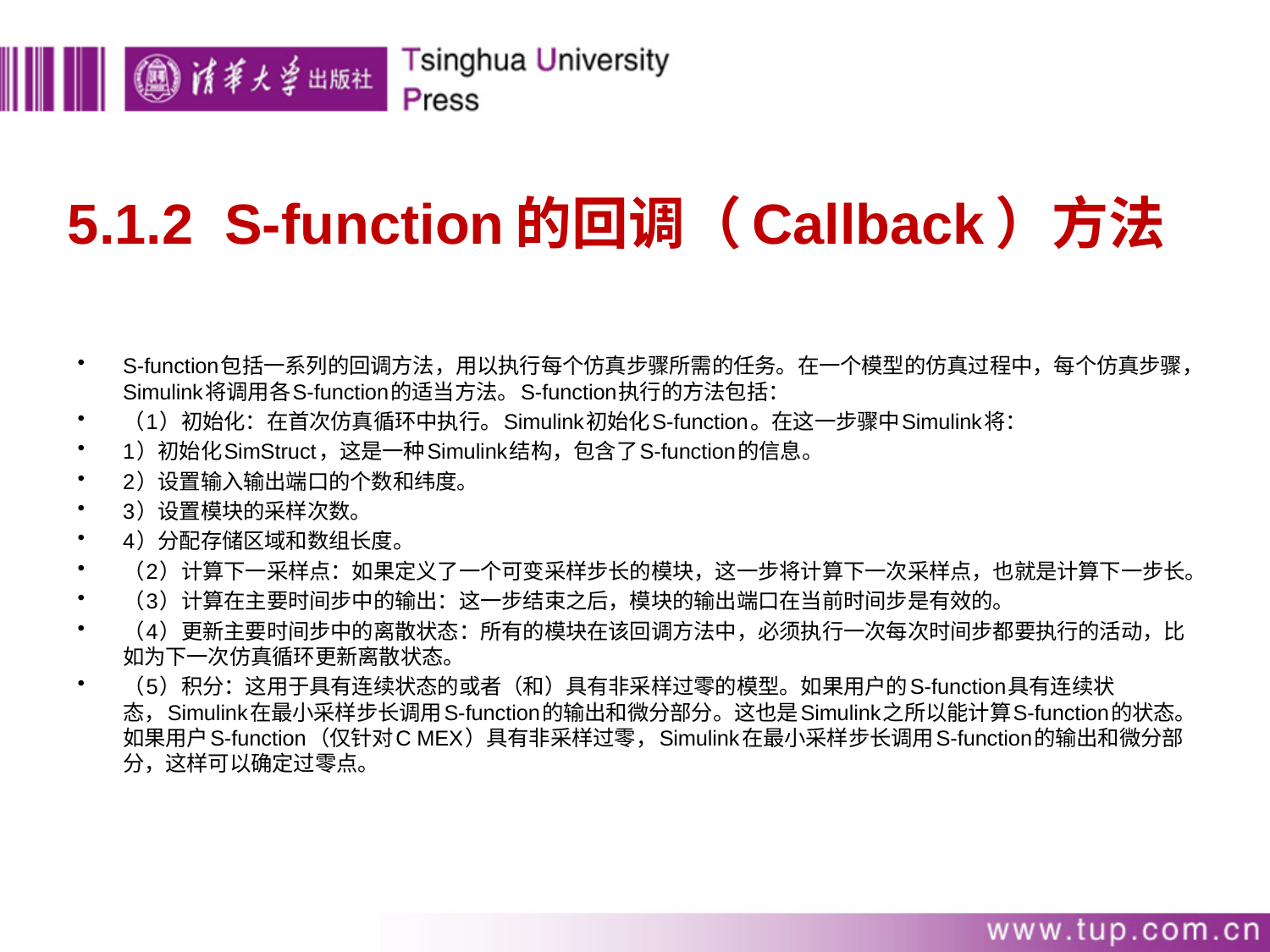

# 5.1.2  S-function的回调（Callback）方法
S-function包括一系列的回调方法，用以执行每个仿真步骤所需的任务。在一个模型的仿真过程中，每个仿真步骤，Simulink将调用各S-function的适当方法。S-function执行的方法包括：
（1）初始化：在首次仿真循环中执行。Simulink初始化S-function。在这一步骤中Simulink将：
1）初始化SimStruct，这是一种Simulink结构，包含了S-function的信息。
2）设置输入输出端口的个数和纬度。
3）设置模块的采样次数。
4）分配存储区域和数组长度。
（2）计算下一采样点：如果定义了一个可变采样步长的模块，这一步将计算下一次采样点，也就是计算下一步长。
（3）计算在主要时间步中的输出：这一步结束之后，模块的输出端口在当前时间步是有效的。
（4）更新主要时间步中的离散状态：所有的模块在该回调方法中，必须执行一次每次时间步都要执行的活动，比如为下一次仿真循环更新离散状态。
（5）积分：这用于具有连续状态的或者（和）具有非采样过零的模型。如果用户的S-function具有连续状态，Simulink在最小采样步长调用S-function的输出和微分部分。这也是Simulink之所以能计算S-function的状态。如果用户S-function（仅针对C MEX）具有非采样过零，Simulink在最小采样步长调用S-function的输出和微分部分，这样可以确定过零点。